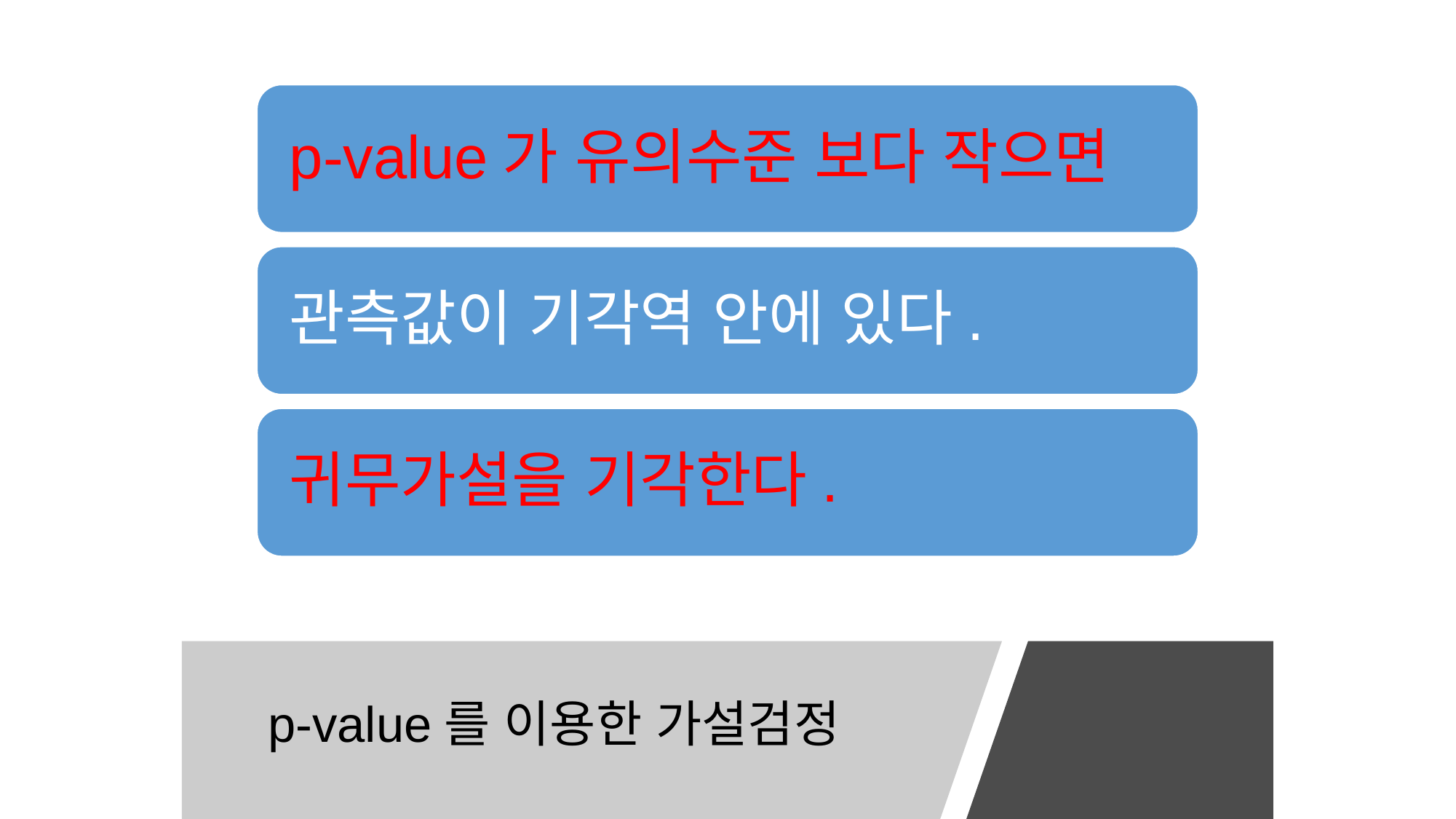

p-value가 유의수준 보다 작으면
관측값이 기각역 안에 있다.
귀무가설을 기각한다.

# p-value를 이용한 가설검정